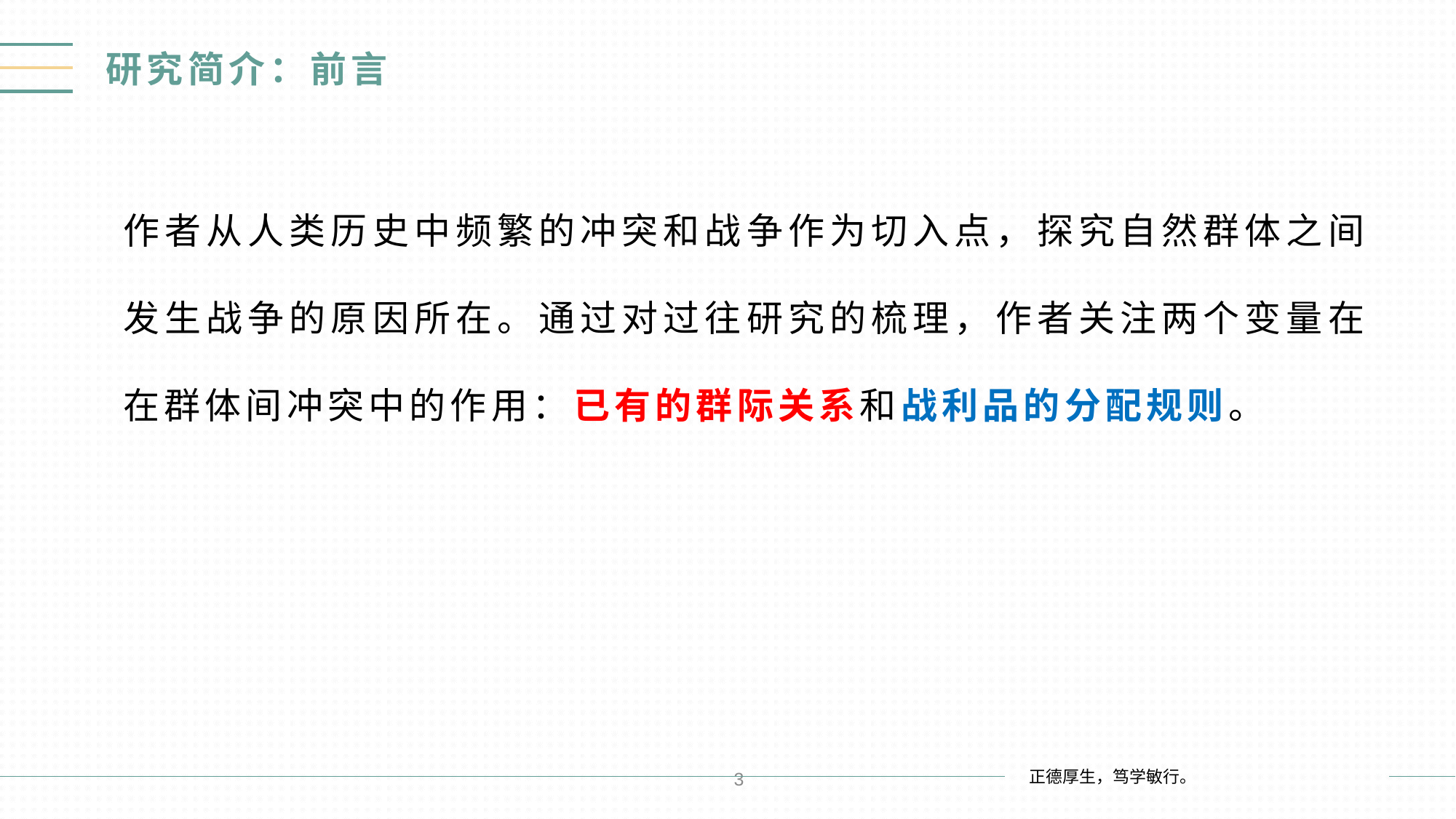

# 研究简介：前言
作者从人类历史中频繁的冲突和战争作为切入点，探究自然群体之间发生战争的原因所在。通过对过往研究的梳理，作者关注两个变量在在群体间冲突中的作用：已有的群际关系和战利品的分配规则。
3
正德厚生，笃学敏行。